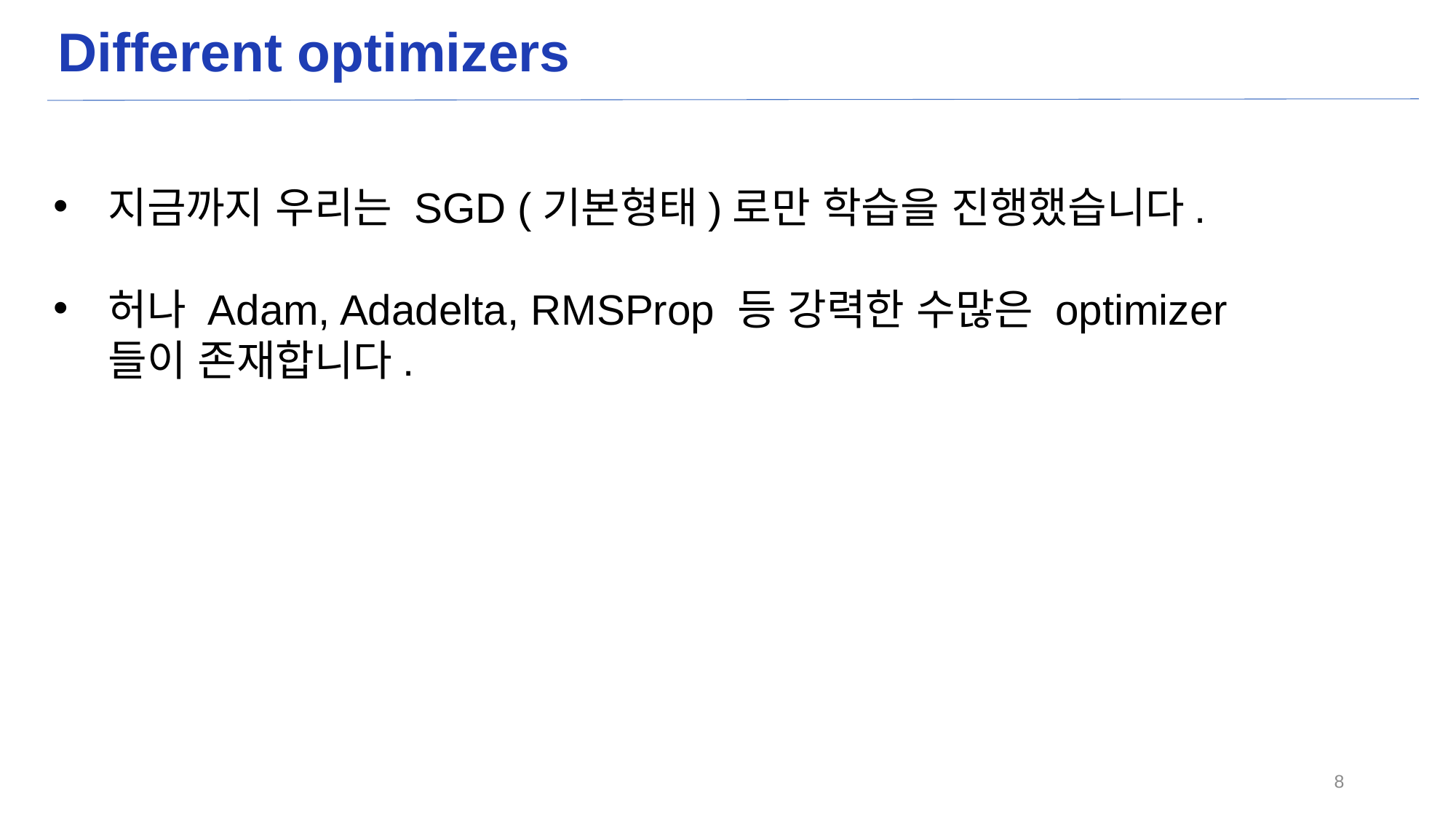

# Different optimizers
지금까지 우리는 SGD (기본형태)로만 학습을 진행했습니다.

허나 Adam, Adadelta, RMSProp 등 강력한 수많은 optimizer들이 존재합니다.

8